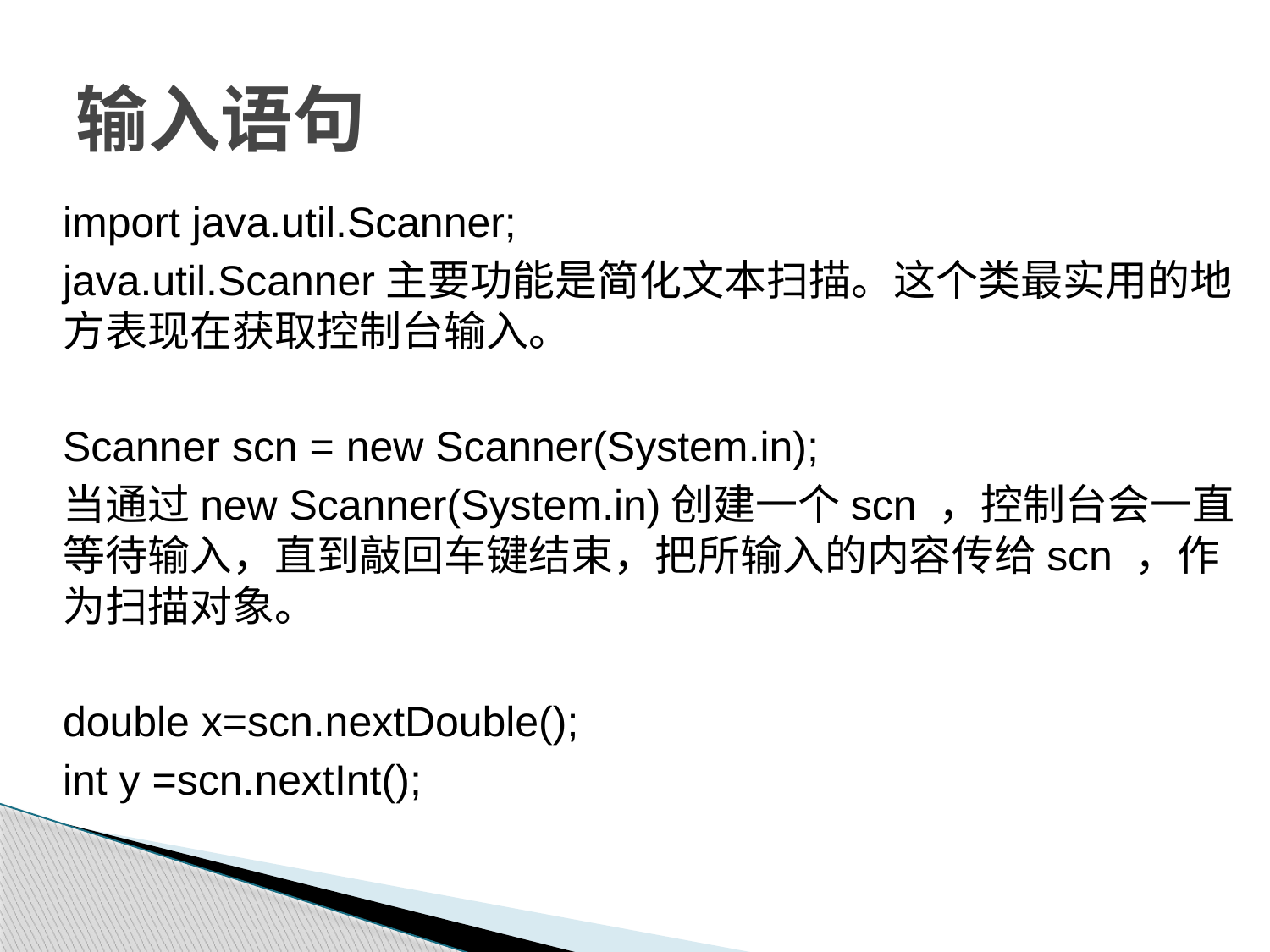

# 输入语句
import java.util.Scanner;
java.util.Scanner主要功能是简化文本扫描。这个类最实用的地方表现在获取控制台输入。

Scanner scn = new Scanner(System.in);
当通过new Scanner(System.in)创建一个scn ，控制台会一直等待输入，直到敲回车键结束，把所输入的内容传给scn ，作为扫描对象。

double x=scn.nextDouble();
int y =scn.nextInt();